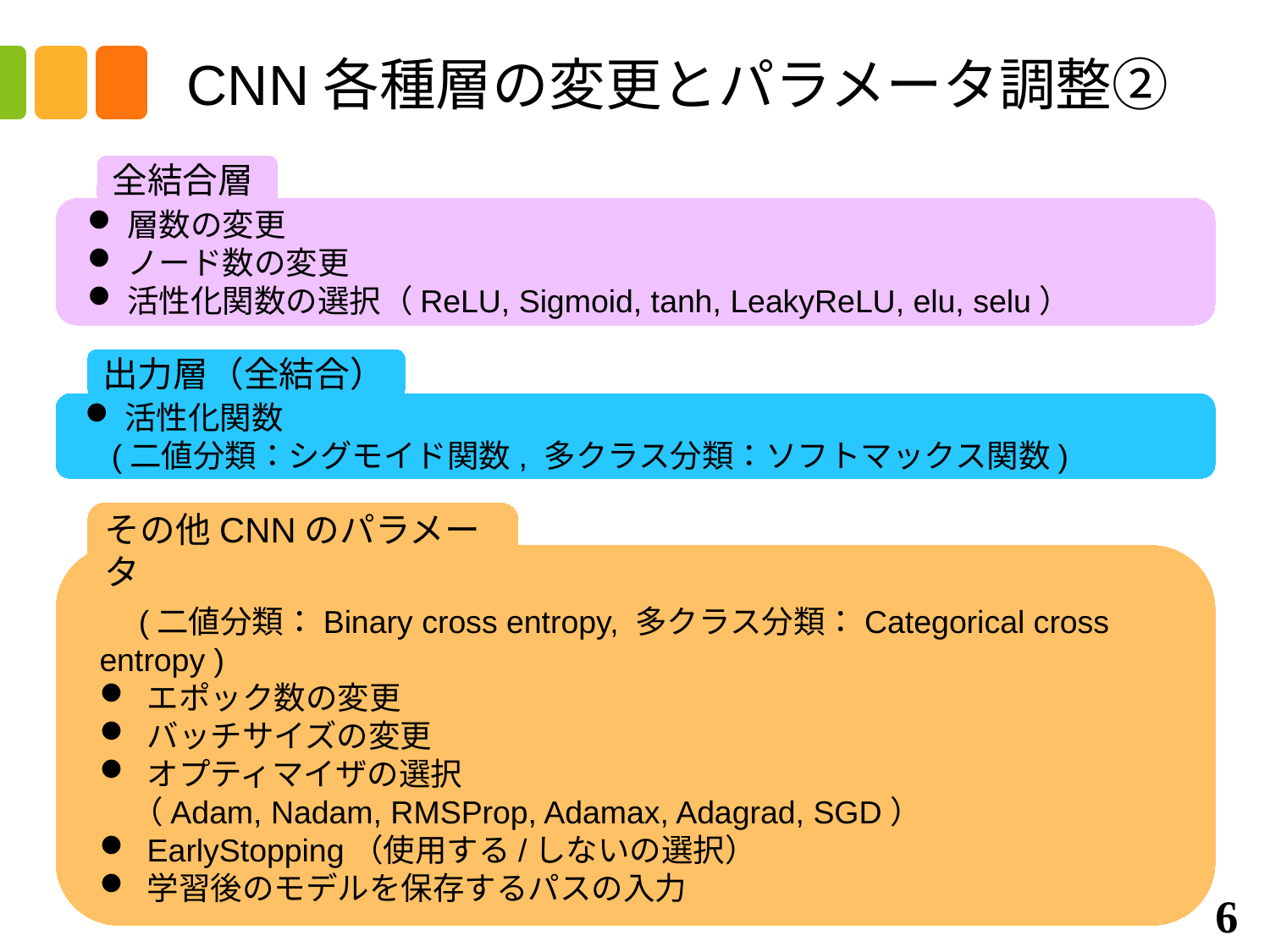

# CNN各種層の変更とパラメータ調整②
全結合層
層数の変更
ノード数の変更
活性化関数の選択（ReLU, Sigmoid, tanh, LeakyReLU, elu, selu）
出力層（全結合）
活性化関数
   (二値分類：シグモイド関数, 多クラス分類：ソフトマックス関数)
その他CNNのパラメータ
損失関数
　(二値分類：Binary cross entropy, 多クラス分類：Categorical cross entropy )
エポック数の変更
バッチサイズの変更
オプティマイザの選択
　（Adam, Nadam, RMSProp, Adamax, Adagrad, SGD）
EarlyStopping（使用する/しないの選択）
学習後のモデルを保存するパスの入力
6